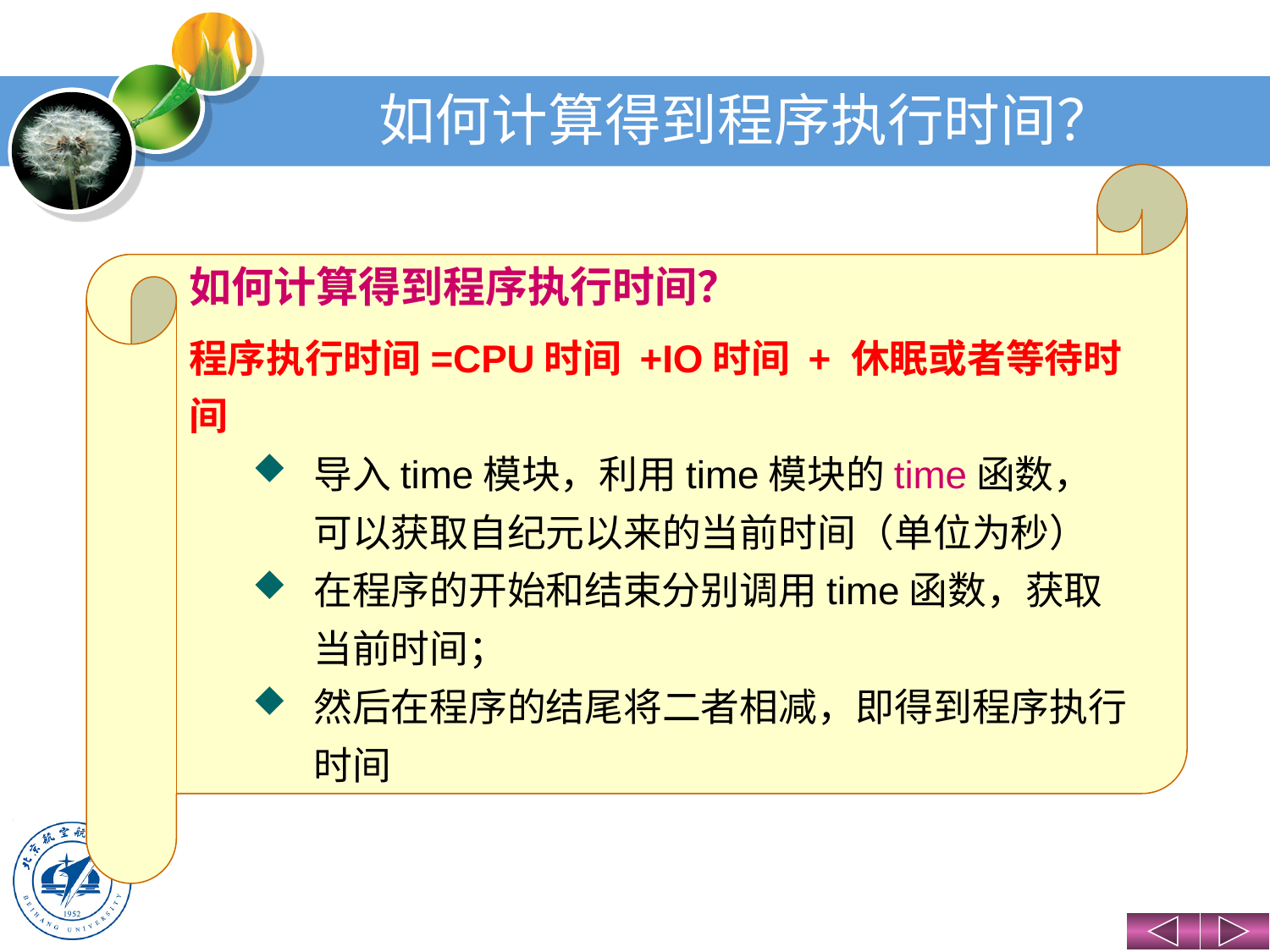

# 如何计算得到程序执行时间？
如何计算得到程序执行时间？
程序执行时间=CPU时间 +IO时间 + 休眠或者等待时间
导入time模块，利用time模块的time函数，可以获取自纪元以来的当前时间（单位为秒）
在程序的开始和结束分别调用time函数，获取当前时间；
然后在程序的结尾将二者相减，即得到程序执行时间
86